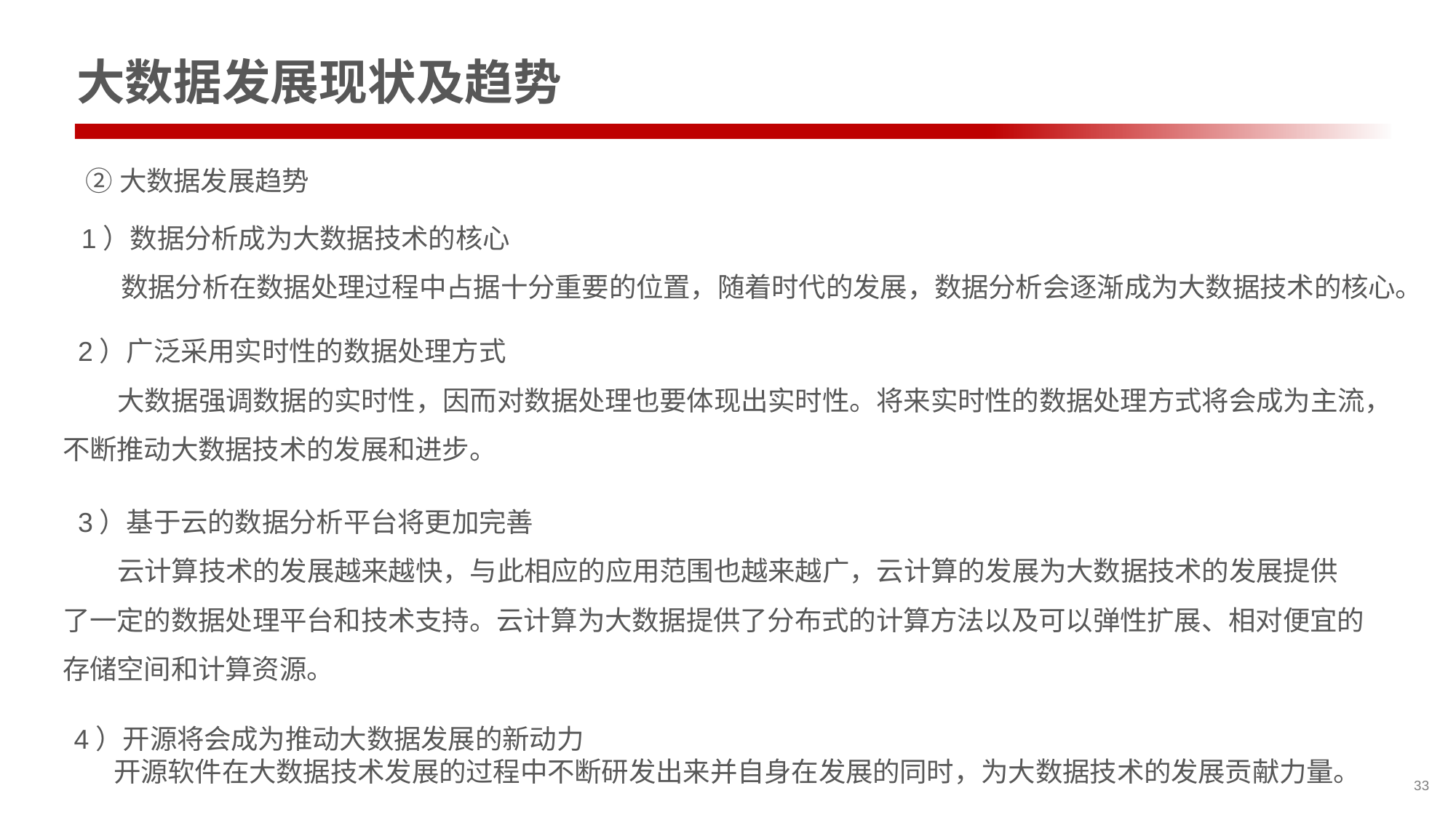

# 大数据发展现状及趋势

②大数据发展趋势
  1）数据分析成为大数据技术的核心
        数据分析在数据处理过程中占据十分重要的位置，随着时代的发展，数据分析会逐渐成为大数据技术的核心。
  2）广泛采用实时性的数据处理方式
        大数据强调数据的实时性，因而对数据处理也要体现出实时性。将来实时性的数据处理方式将会成为主流，不断推动大数据技术的发展和进步。
  3）基于云的数据分析平台将更加完善
        云计算技术的发展越来越快，与此相应的应用范围也越来越广，云计算的发展为大数据技术的发展提供了一定的数据处理平台和技术支持。云计算为大数据提供了分布式的计算方法以及可以弹性扩展、相对便宜的存储空间和计算资源。
  4）开源将会成为推动大数据发展的新动力
        开源软件在大数据技术发展的过程中不断研发出来并自身在发展的同时，为大数据技术的发展贡献力量。
33